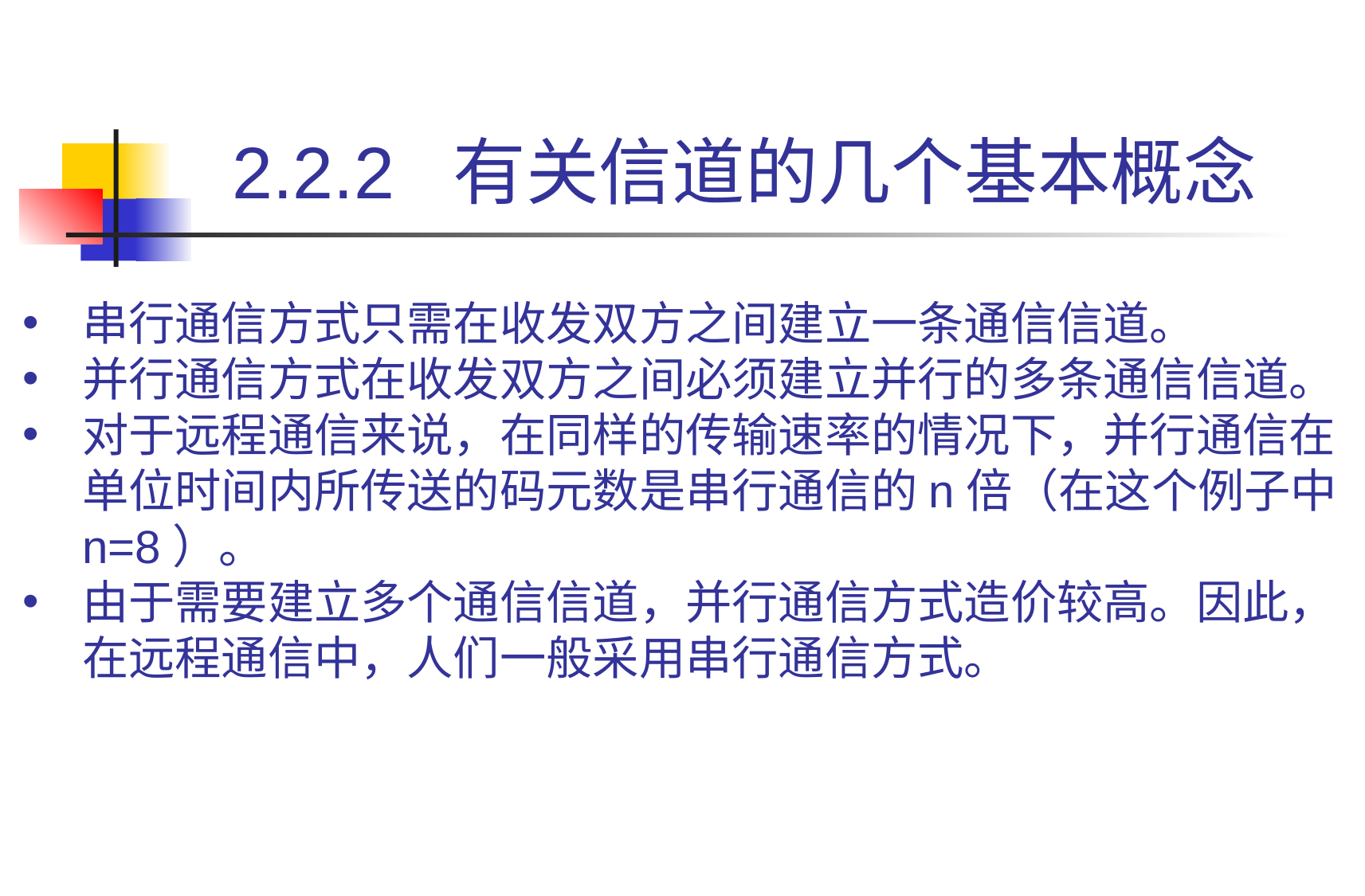

# 2.2.2  有关信道的几个基本概念
串行通信方式只需在收发双方之间建立一条通信信道。
并行通信方式在收发双方之间必须建立并行的多条通信信道。
对于远程通信来说，在同样的传输速率的情况下，并行通信在单位时间内所传送的码元数是串行通信的n倍（在这个例子中n=8）。
由于需要建立多个通信信道，并行通信方式造价较高。因此，在远程通信中，人们一般采用串行通信方式。